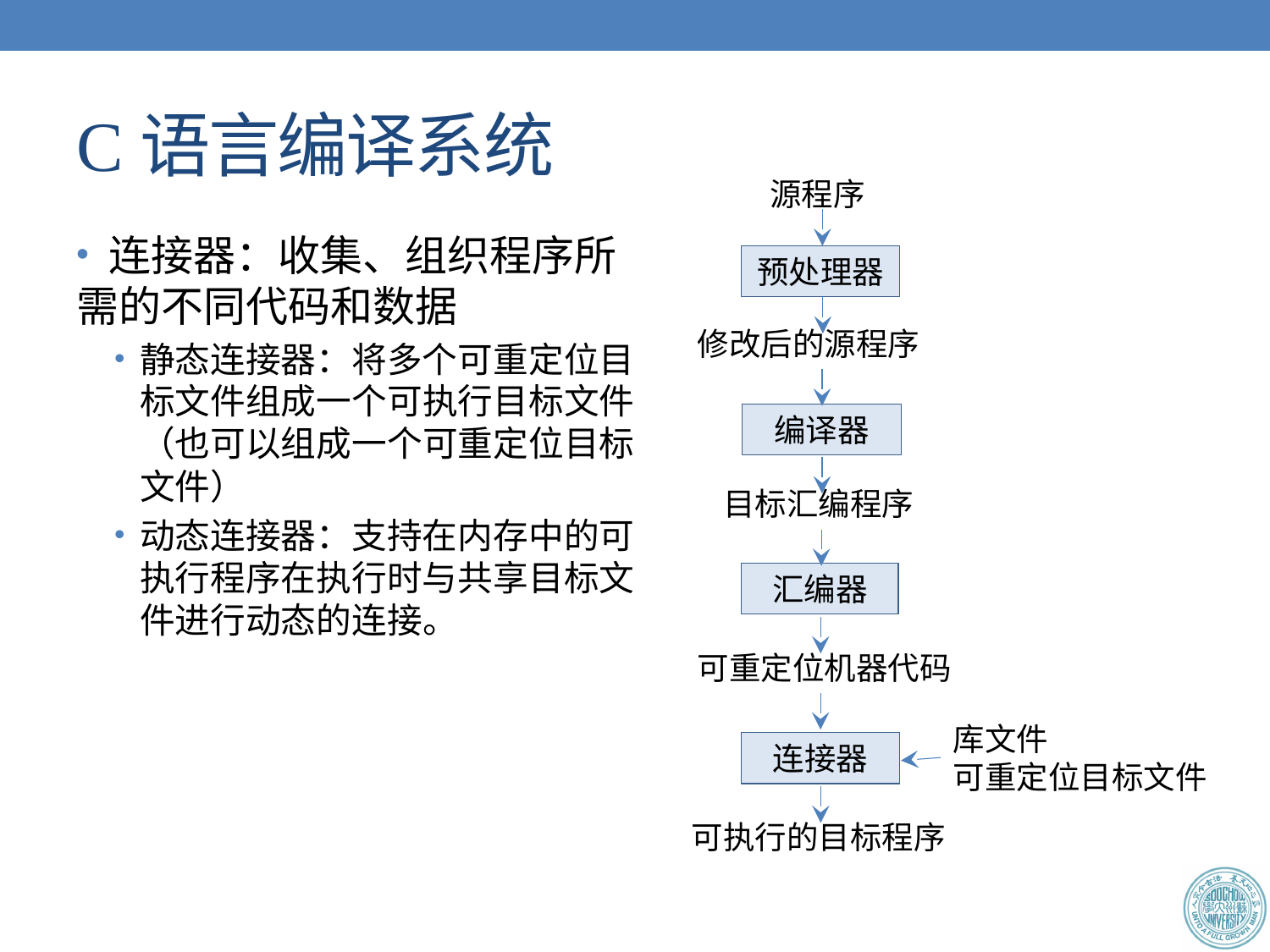

# C语言编译系统
源程序
预处理器
修改后的源程序
编译器
目标汇编程序
汇编器
可重定位机器代码
库文件
可重定位目标文件
连接器
可执行的目标程序
 连接器：收集、组织程序所需的不同代码和数据
静态连接器：将多个可重定位目标文件组成一个可执行目标文件（也可以组成一个可重定位目标文件）
动态连接器：支持在内存中的可执行程序在执行时与共享目标文件进行动态的连接。